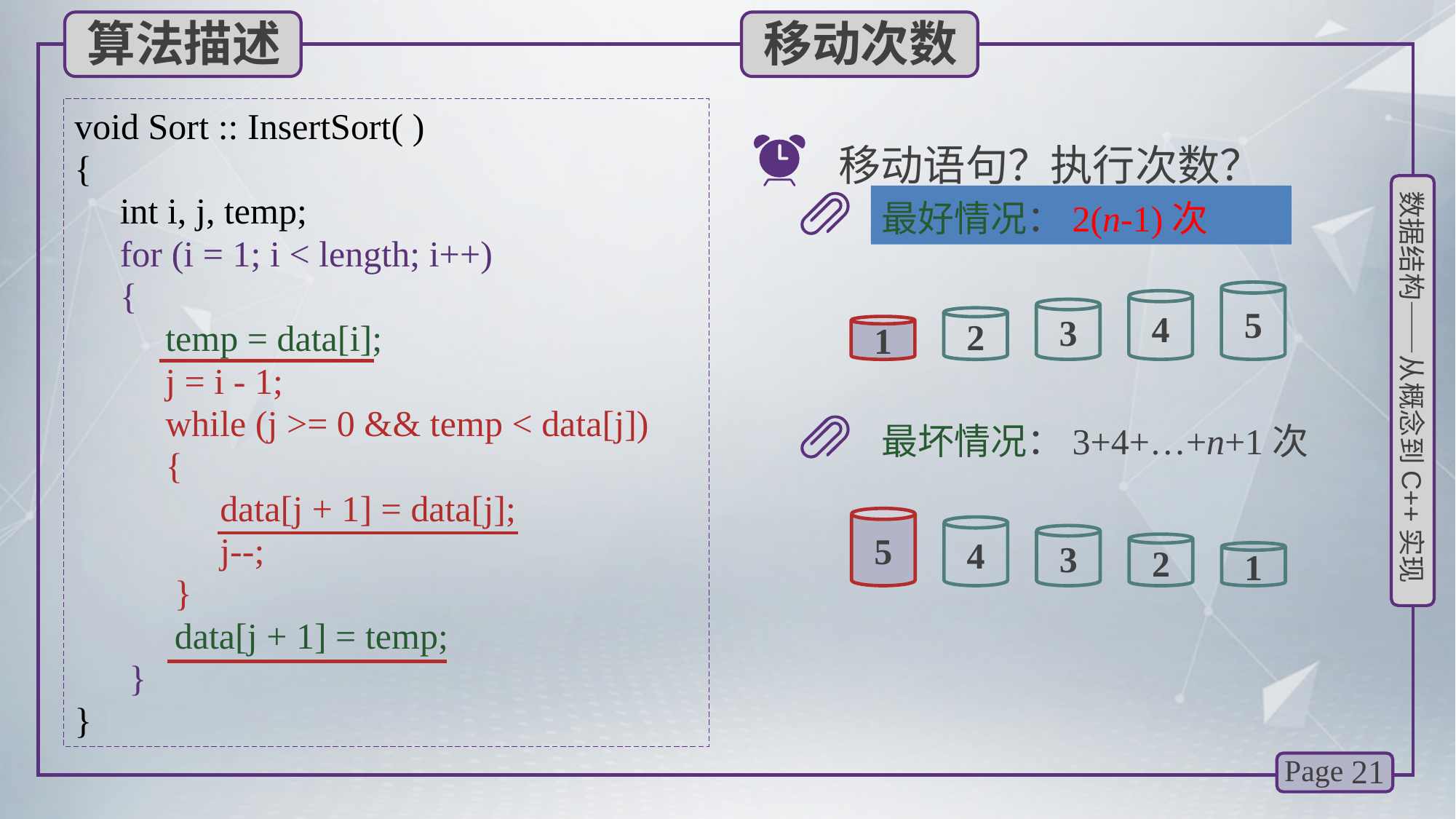

算法描述

移动次数

void Sort :: InsertSort( )
{
     int i, j, temp;
     for (i = 1; i < length; i++)
     {
          temp = data[i];
          j = i - 1;
          while (j >= 0 && temp < data[j])
          {
	    data[j + 1] = data[j];
                j--;
           }
           data[j + 1] = temp;
      }
}
移动语句？执行次数？

最好情况：2(n-1)次

5
4
3
2
1
最坏情况：3+4+…+n+1次

5
4
3
2
1